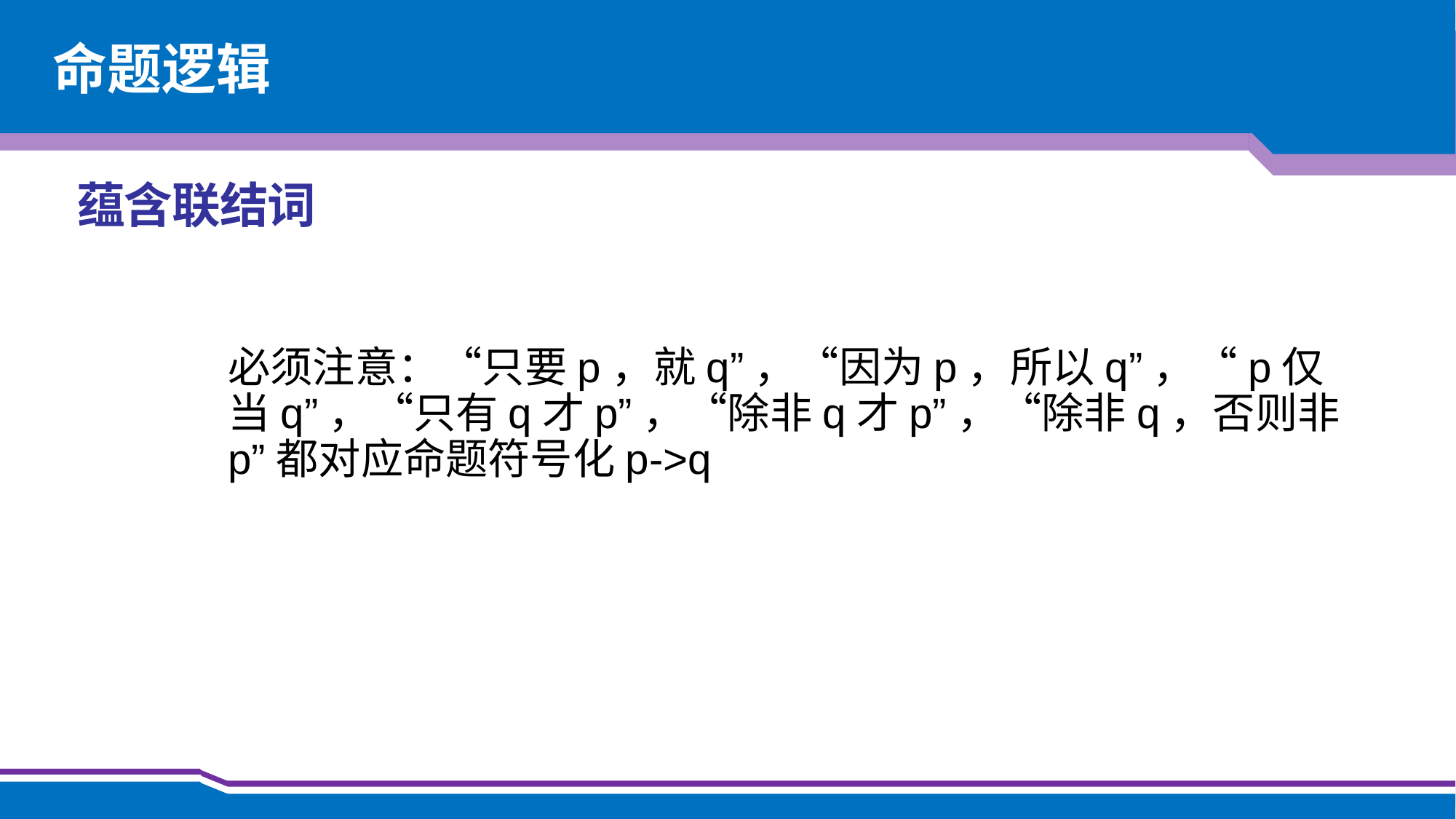

命题逻辑
蕴含联结词
必须注意：“只要p，就q”，“因为p，所以q”，“p仅当q”，“只有q才p”，“除非q才p”，“除非q，否则非p”都对应命题符号化p->q